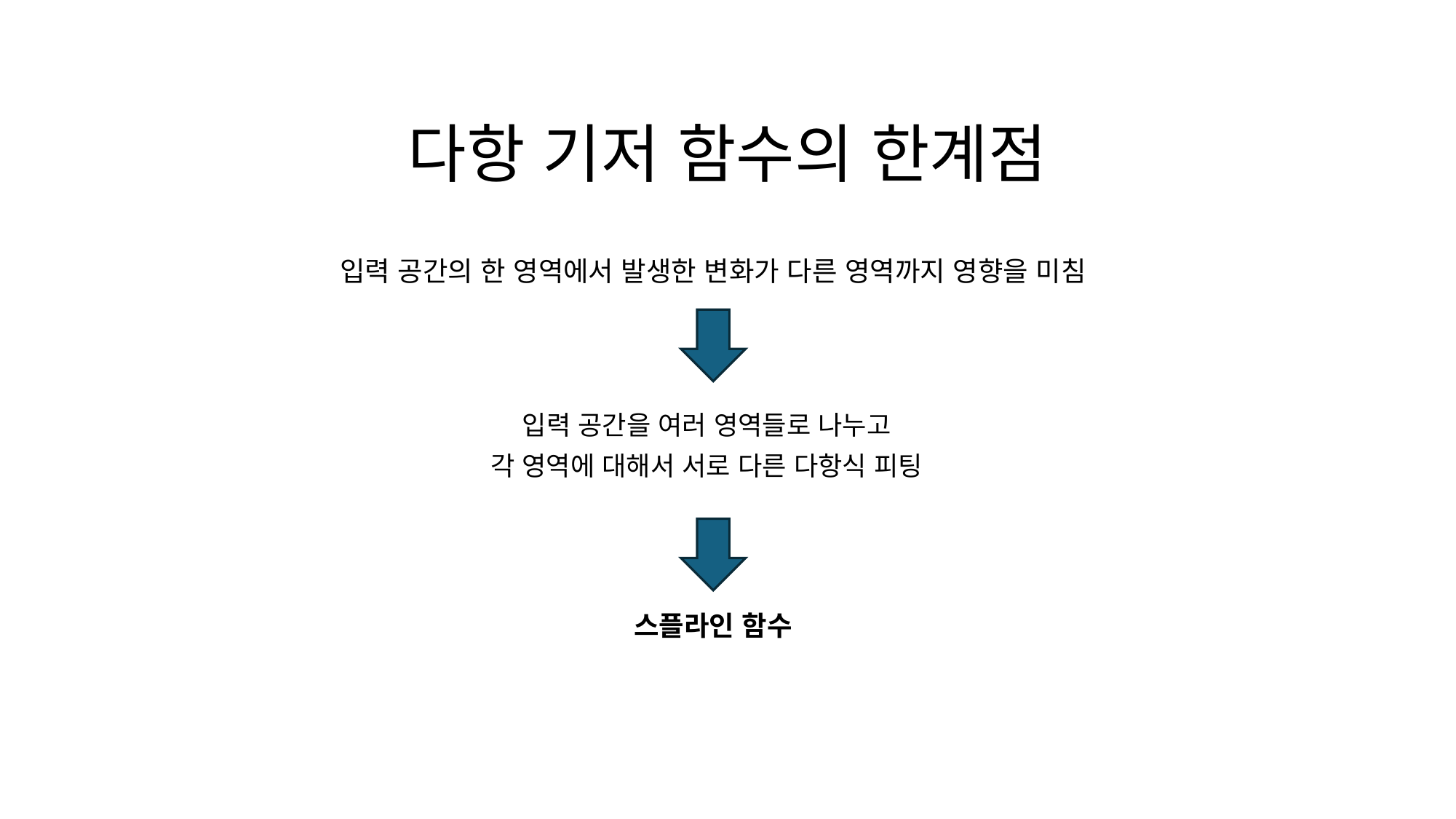

다항 기저 함수의 한계점
# 입력 공간의 한 영역에서 발생한 변화가 다른 영역까지 영향을 미침

입력 공간을 여러 영역들로 나누고
각 영역에 대해서 서로 다른 다항식 피팅

스플라인 함수